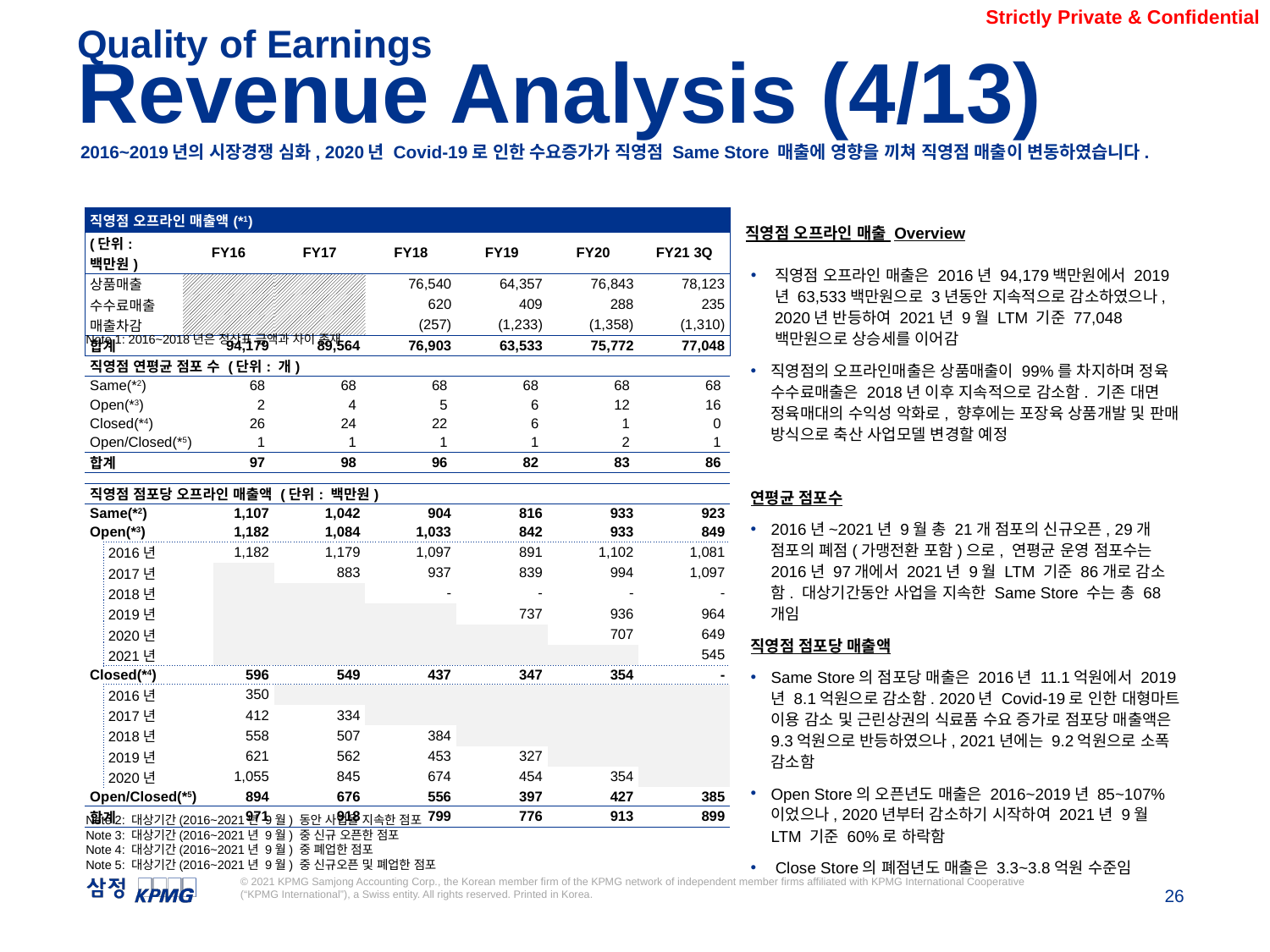

Quality of Earnings
Revenue Analysis (4/13)
2016~2019년의 시장경쟁 심화, 2020년 Covid-19로 인한 수요증가가 직영점 Same Store 매출에 영향을 끼쳐 직영점 매출이 변동하였습니다.
직영점 오프라인 매출 Overview

직영점 오프라인 매출은 2016년 94,179백만원에서 2019년 63,533백만원으로 3년동안 지속적으로 감소하였으나,  2020년 반등하여 2021년 9월 LTM 기준 77,048백만원으로 상승세를 이어감
직영점의 오프라인매출은 상품매출이 99%를 차지하며 정육 수수료매출은 2018년 이후 지속적으로 감소함. 기존 대면 정육매대의 수익성 악화로, 향후에는 포장육 상품개발 및 판매 방식으로 축산 사업모델 변경할 예정

연평균 점포수
2016년~2021년 9월 총 21개 점포의 신규오픈, 29개 점포의 폐점(가맹전환 포함)으로, 연평균 운영 점포수는 2016년 97개에서 2021년 9월 LTM 기준 86개로 감소함. 대상기간동안 사업을 지속한 Same Store 수는 총 68개임
직영점 점포당 매출액
Same Store의 점포당 매출은 2016년 11.1억원에서 2019년 8.1억원으로 감소함. 2020년 Covid-19로 인한 대형마트 이용 감소 및 근린상권의 식료품 수요 증가로 점포당 매출액은 9.3억원으로 반등하였으나, 2021년에는 9.2억원으로 소폭 감소함
Open Store의 오픈년도 매출은 2016~2019년 85~107%이었으나, 2020년부터 감소하기 시작하여 2021년 9월 LTM 기준 60%로 하락함
 Close Store의 폐점년도 매출은 3.3~3.8억원 수준임
| 직영점 오프라인 매출액(\*1) |  |  |  |  |  |  |
| --- | --- | --- | --- | --- | --- | --- |
| (단위: 백만원) | FY16 | FY17 | FY18 | FY19 | FY20 | FY21 3Q |
| 상품매출 |  |  | 76,540 | 64,357 | 76,843 | 78,123 |
| 수수료매출 |  |  | 620 | 409 | 288 | 235 |
| 매출차감 |  |  | (257) | (1,233) | (1,358) | (1,310) |
| 합계 | 94,179 | 89,564 | 76,903 | 63,533 | 75,772 | 77,048 |
Note 1: 2016~2018년은 정산표 금액과 차이 존재
| 직영점 연평균 점포 수 (단위: 개) |  |  |  |  |  |  |
| --- | --- | --- | --- | --- | --- | --- |
| Same(\*2) | 68 | 68 | 68 | 68 | 68 | 68 |
| Open(\*3) | 2 | 4 | 5 | 6 | 12 | 16 |
| Closed(\*4) | 26 | 24 | 22 | 6 | 1 | 0 |
| Open/Closed(\*5) | 1 | 1 | 1 | 1 | 2 | 1 |
| 합계 | 97 | 98 | 96 | 82 | 83 | 86 |
| 직영점 점포당 오프라인 매출액 (단위: 백만원) |  |  |  |  |  |  |  |
| --- | --- | --- | --- | --- | --- | --- | --- |
| Same(\*2) |  | 1,107 | 1,042 | 904 | 816 | 933 | 923 |
| Open(\*3) |  | 1,182 | 1,084 | 1,033 | 842 | 933 | 849 |
|  | 2016년 | 1,182 | 1,179 | 1,097 | 891 | 1,102 | 1,081 |
|  | 2017년 |  | 883 | 937 | 839 | 994 | 1,097 |
|  | 2018년 |  |  | - | - | - | - |
|  | 2019년 |  |  |  | 737 | 936 | 964 |
|  | 2020년 |  |  |  |  | 707 | 649 |
|  | 2021년 |  |  |  |  |  | 545 |
| Closed(\*4) |  | 596 | 549 | 437 | 347 | 354 | - |
|  | 2016년 | 350 |  |  |  |  |  |
|  | 2017년 | 412 | 334 |  |  |  |  |
|  | 2018년 | 558 | 507 | 384 |  |  |  |
|  | 2019년 | 621 | 562 | 453 | 327 |  |  |
|  | 2020년 | 1,055 | 845 | 674 | 454 | 354 |  |
| Open/Closed(\*5) |  | 894 | 676 | 556 | 397 | 427 | 385 |
| 합계 |  | 971 | 918 | 799 | 776 | 913 | 899 |
Note 2: 대상기간(2016~2021년 9월) 동안 사업을 지속한 점포
Note 3: 대상기간(2016~2021년 9월) 중 신규 오픈한 점포
Note 4: 대상기간(2016~2021년 9월) 중 폐업한 점포
Note 5: 대상기간(2016~2021년 9월) 중 신규오픈 및 폐업한 점포